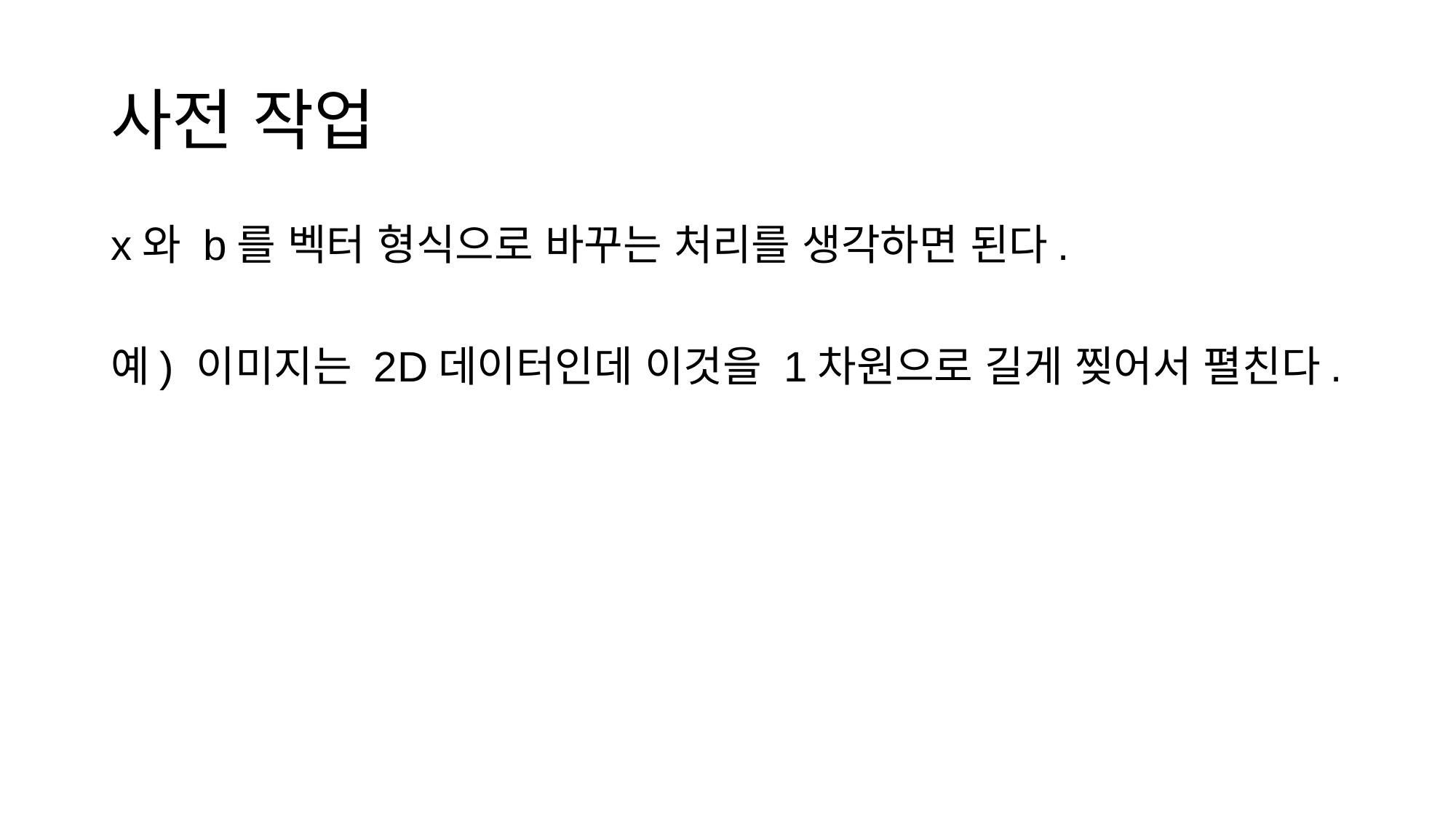

# 사전 작업
x와 b를 벡터 형식으로 바꾸는 처리를 생각하면 된다.

예) 이미지는 2D데이터인데 이것을 1차원으로 길게 찢어서 펼친다.